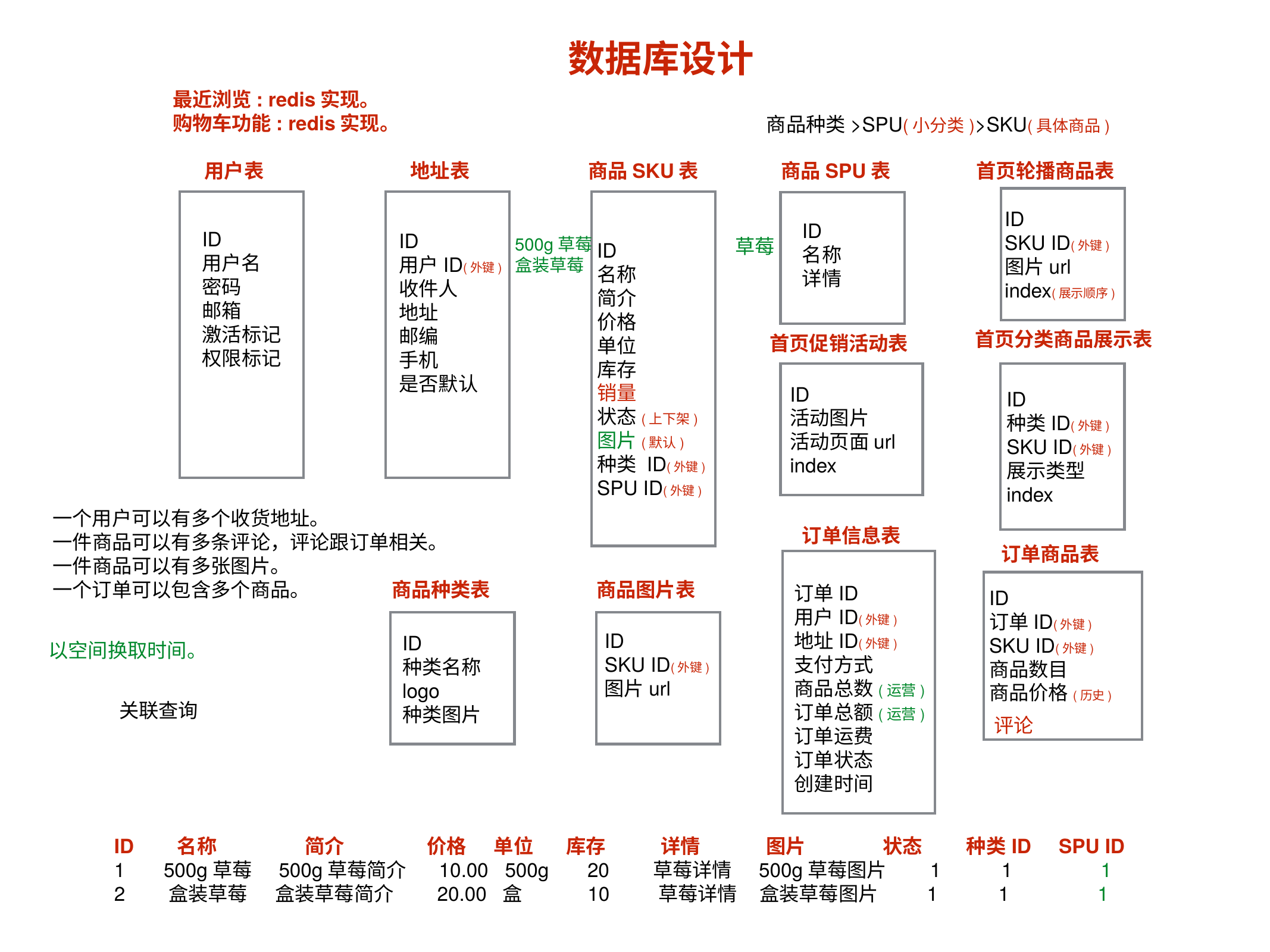

数据库设计
最近浏览: redis实现。
购物车功能: redis实现。
商品种类>SPU(小分类)>SKU(具体商品)
用户表
地址表
商品SKU表
商品SPU表
首页轮播商品表

ID
SKU ID(外键)
图片url
index(展示顺序)
ID
名称
详情
ID
用户名
密码
邮箱
激活标记
权限标记
ID
用户ID(外键)
收件人
地址
邮编
手机
是否默认
ID
名称
简介
价格
单位
库存
销量
状态(上下架)
图片(默认)
种类 ID(外键)
SPU ID(外键)
500g草莓
盒装草莓
草莓
首页分类商品展示表
首页促销活动表

ID
活动图片
活动页面url
index
ID
种类ID(外键)
SKU ID(外键)
展示类型
index
一个用户可以有多个收货地址。
一件商品可以有多条评论，评论跟订单相关。
一件商品可以有多张图片。
一个订单可以包含多个商品。
订单信息表
订单商品表

订单ID
用户ID(外键)
地址ID(外键)
支付方式
商品总数(运营)
订单总额(运营)
订单运费
订单状态
创建时间
商品种类表
商品图片表

ID
订单ID(外键)
SKU ID(外键)
商品数目
商品价格(历史)

ID
SKU ID(外键)
图片url
ID
种类名称
logo
种类图片
以空间换取时间。
关联查询
评论
ID       名称                简介               价格     单位      库存          详情            图片              状态        种类ID     SPU ID
1       500g草莓    500g草莓简介     10.00   500g       20       草莓详情    500g草莓图片       1           1                1
2       盒装草莓     盒装草莓简介       20.00  盒           10        草莓详情    盒装草莓图片        1           1                1